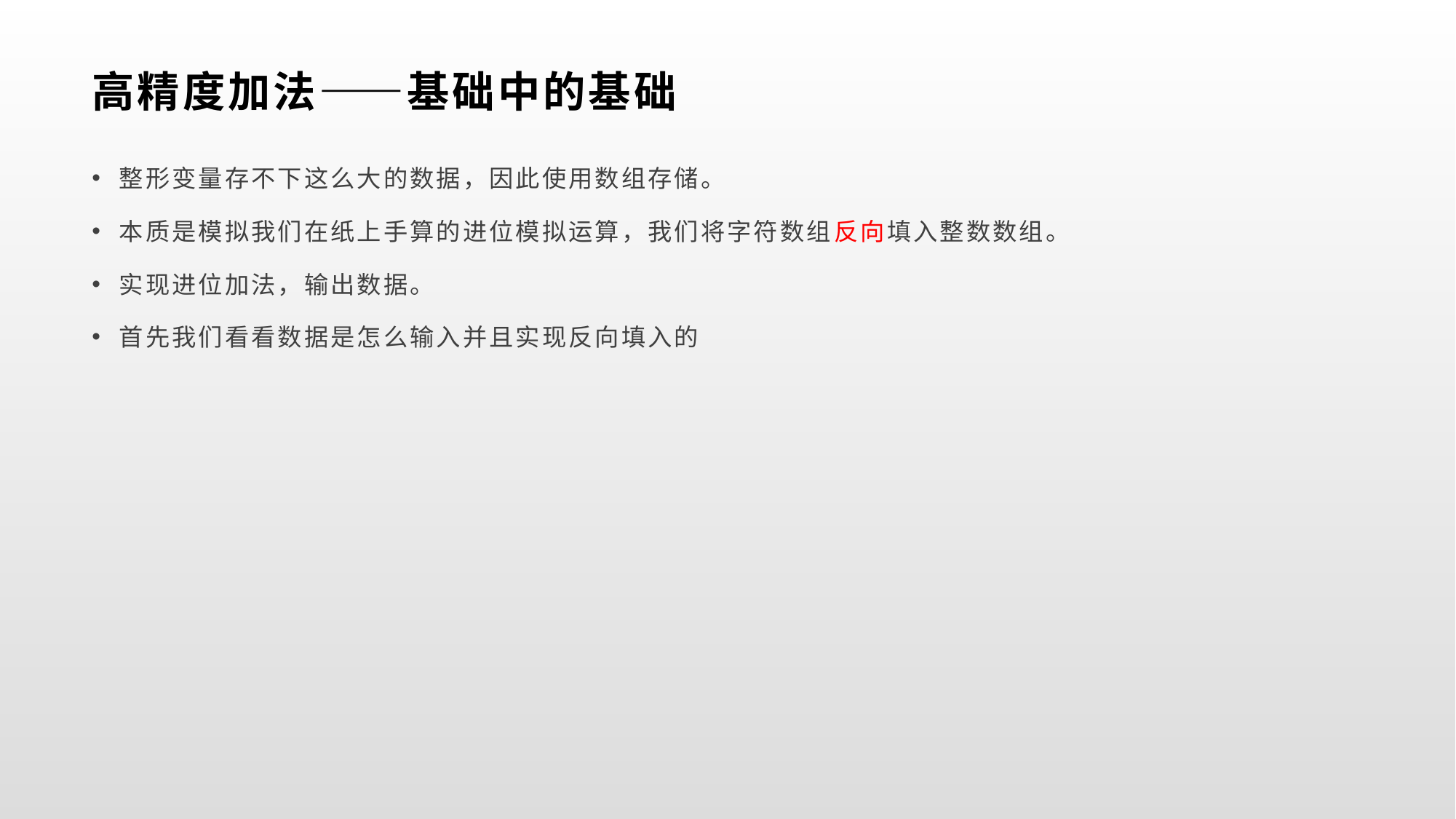

# 高精度加法——基础中的基础
整形变量存不下这么大的数据，因此使用数组存储。
本质是模拟我们在纸上手算的进位模拟运算，我们将字符数组反向填入整数数组。
实现进位加法，输出数据。
首先我们看看数据是怎么输入并且实现反向填入的